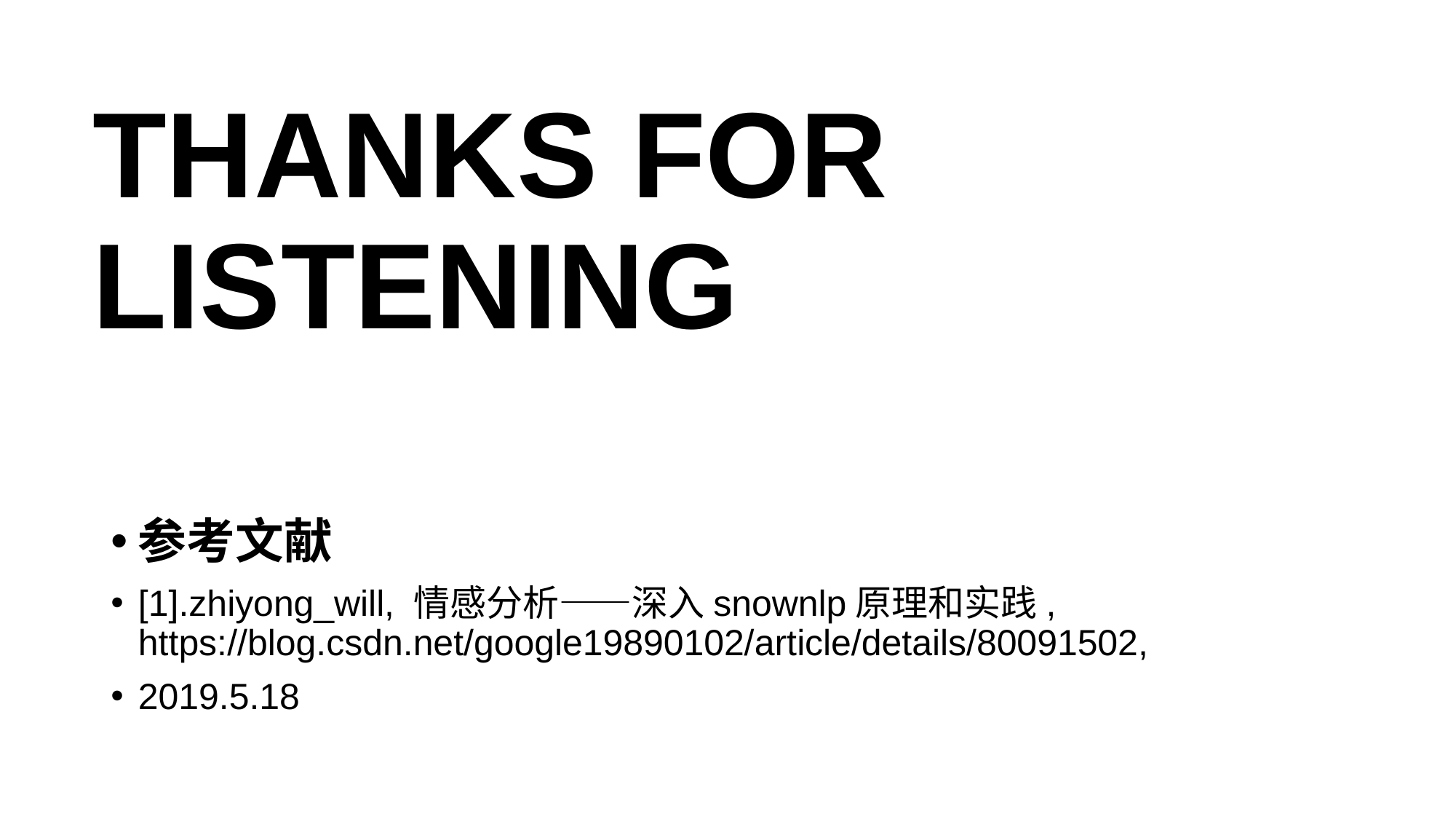

# THANKS FOR LISTENING
参考文献
[1].zhiyong_will, 情感分析——深入snownlp原理和实践, https://blog.csdn.net/google19890102/article/details/80091502,
2019.5.18